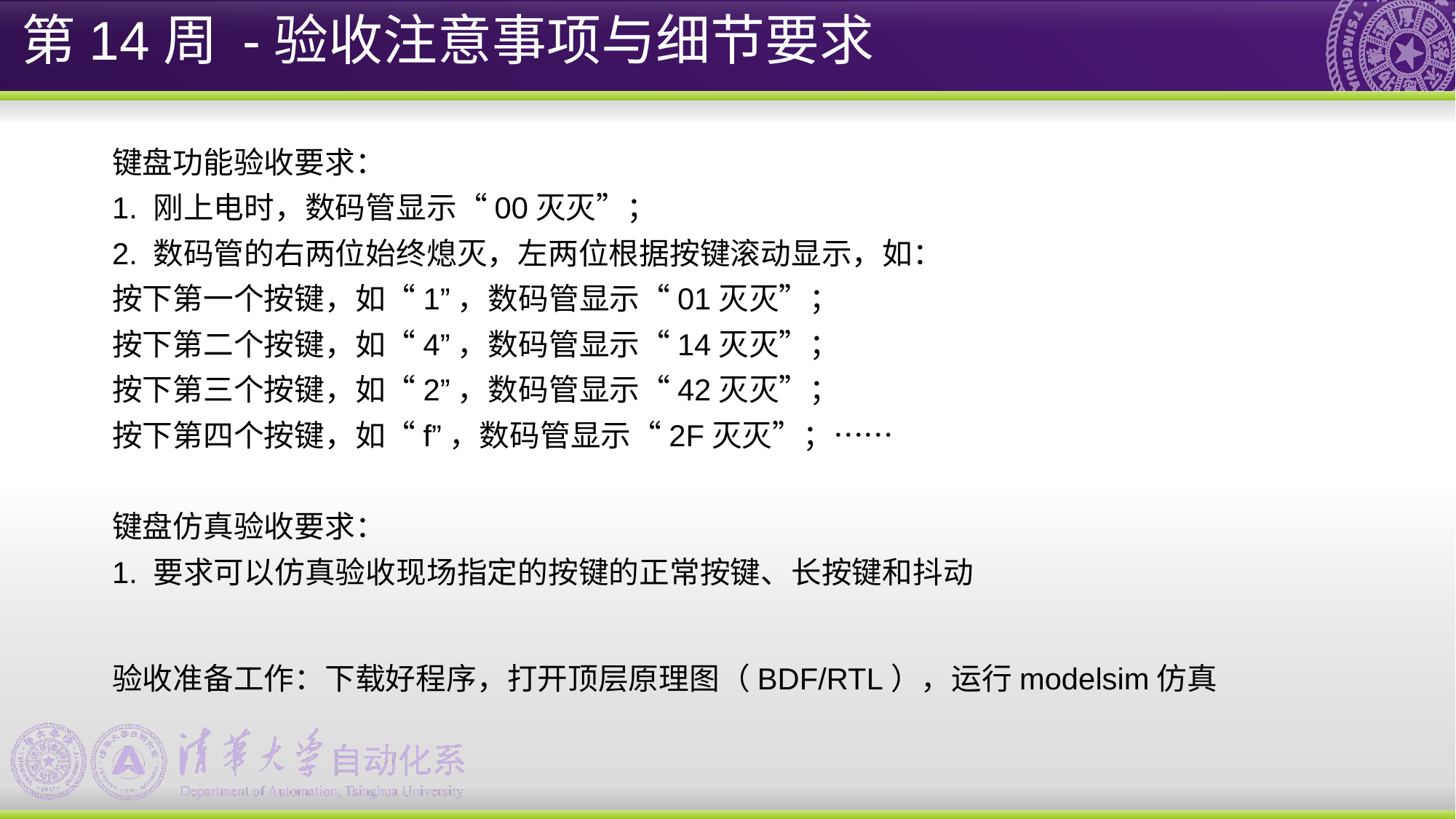

第14周 -验收注意事项与细节要求
键盘功能验收要求：
1. 刚上电时，数码管显示“00灭灭”；
2. 数码管的右两位始终熄灭，左两位根据按键滚动显示，如：
按下第一个按键，如“1”，数码管显示“01灭灭”；
按下第二个按键，如“4”，数码管显示“14灭灭”；
按下第三个按键，如“2”，数码管显示“42灭灭”；
按下第四个按键，如“f”，数码管显示“2F灭灭”；……

键盘仿真验收要求：
1. 要求可以仿真验收现场指定的按键的正常按键、长按键和抖动
验收准备工作：下载好程序，打开顶层原理图（BDF/RTL），运行modelsim仿真